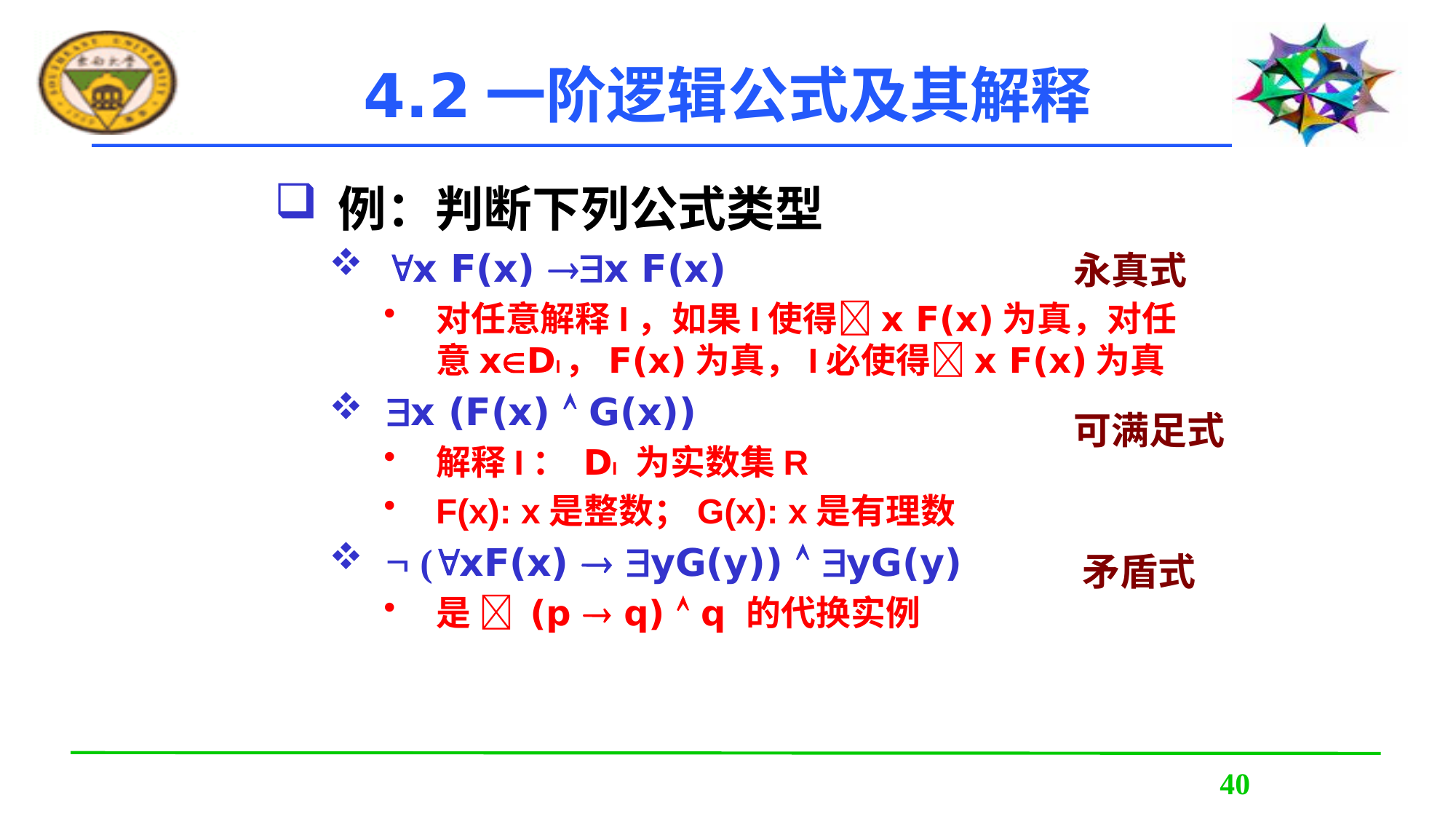

4.2一阶逻辑公式及其解释
例：判断下列公式类型
∀x F(x) →∃x F(x)
对任意解释I，如果I使得∀x F(x)为真，对任意x∈DI，F(x)为真，I必使得∃x F(x)为真
∃x (F(x) ∧ G(x))
解释I： DI 为实数集R
F(x): x是整数；G(x): x是有理数
¬ (∀xF(x) → ∃yG(y)) ∧ ∃yG(y)
是 ¬ (p → q) ∧ q 的代换实例

永真式
可满足式
矛盾式